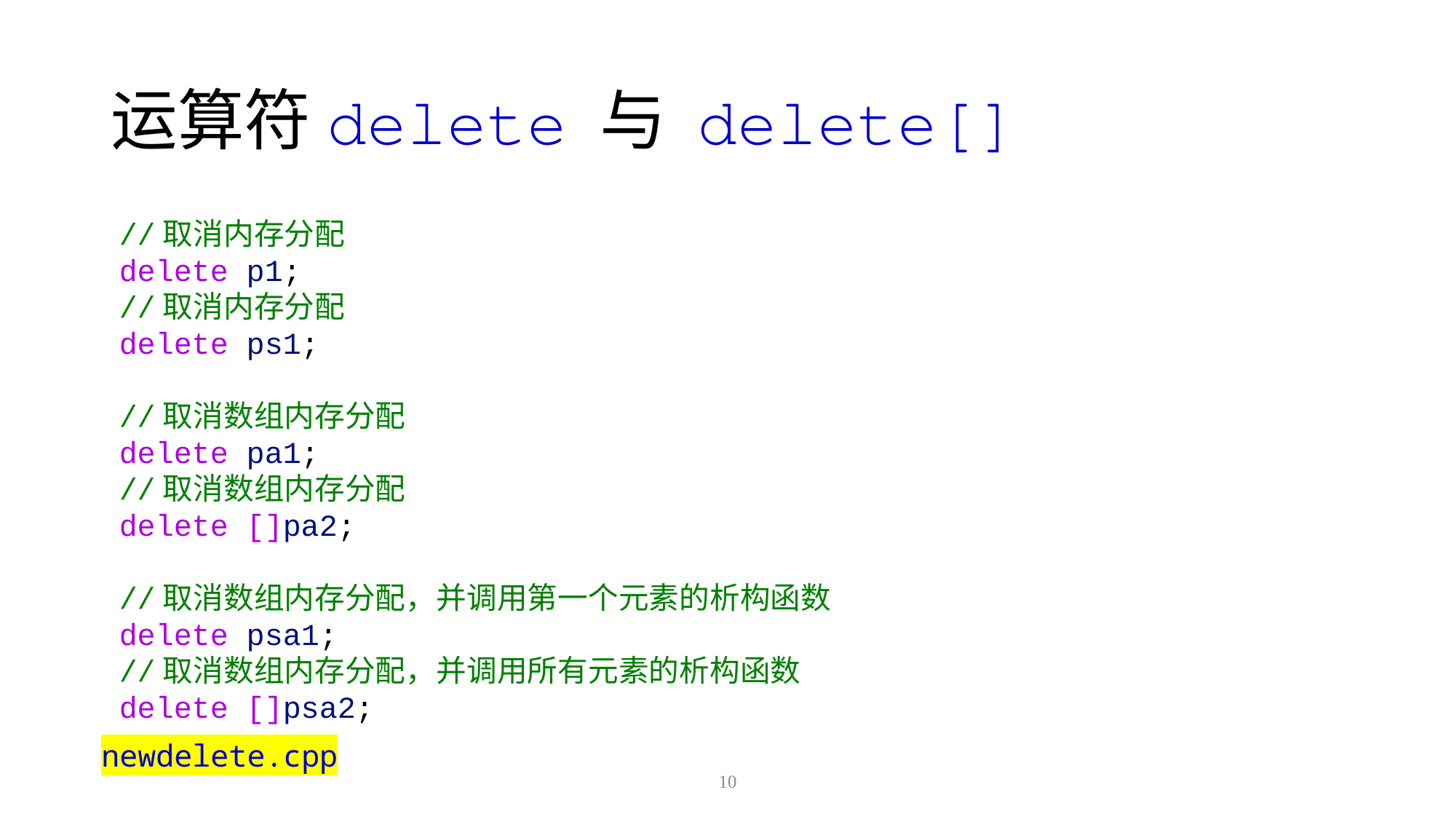

# 运算符delete 与 delete[]
//取消内存分配
delete p1;
//取消内存分配
delete ps1;
//取消数组内存分配
delete pa1;
//取消数组内存分配
delete []pa2;
//取消数组内存分配，并调用第一个元素的析构函数
delete psa1;
//取消数组内存分配，并调用所有元素的析构函数
delete []psa2;
newdelete.cpp
10